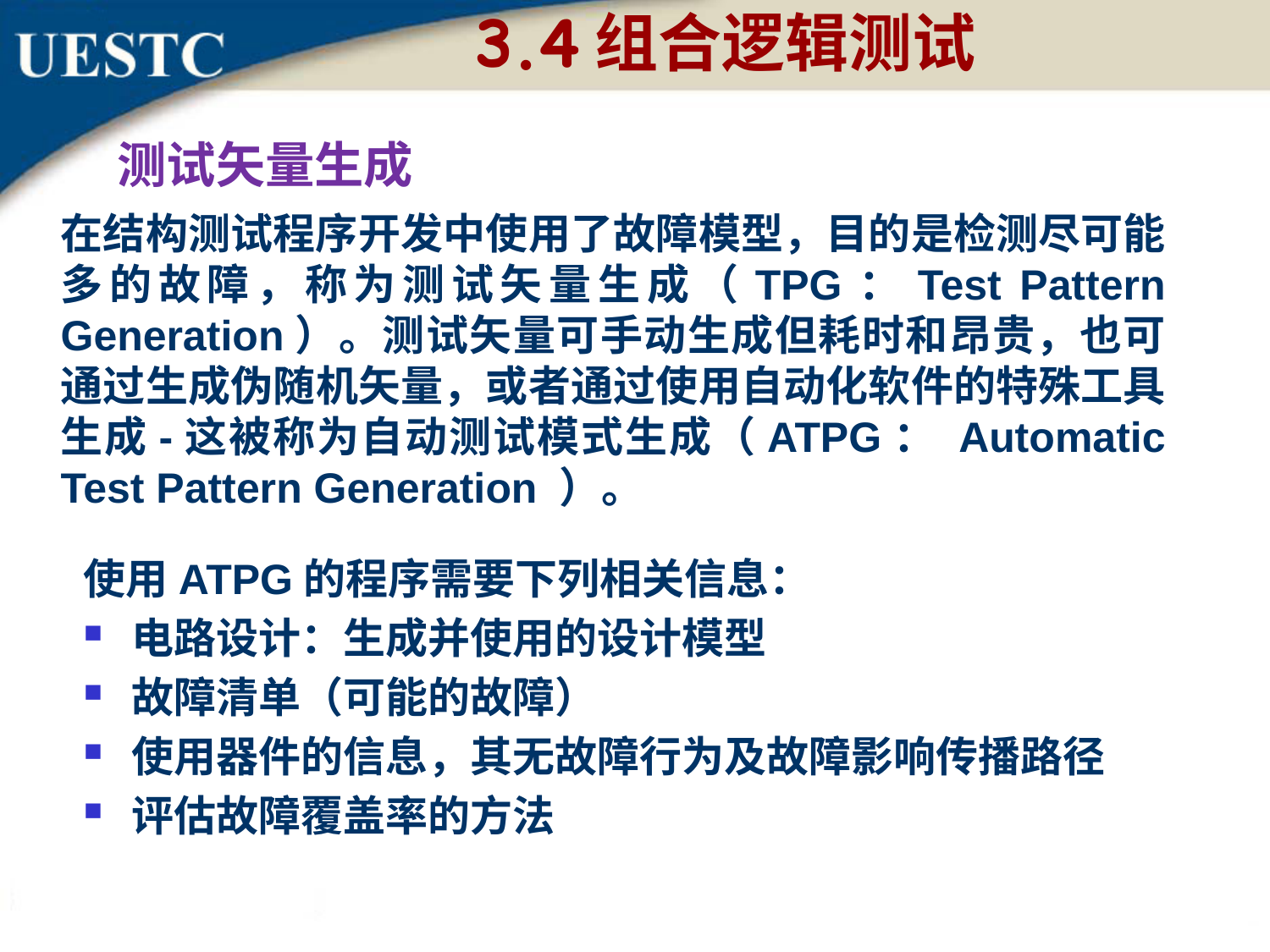

3.4组合逻辑测试
测试矢量生成

在结构测试程序开发中使用了故障模型，目的是检测尽可能多的故障，称为测试矢量生成（TPG：Test Pattern Generation）。测试矢量可手动生成但耗时和昂贵，也可通过生成伪随机矢量，或者通过使用自动化软件的特殊工具生成-这被称为自动测试模式生成（ATPG： Automatic Test Pattern Generation ）。
使用ATPG的程序需要下列相关信息：
电路设计：生成并使用的设计模型
故障清单（可能的故障）
使用器件的信息，其无故障行为及故障影响传播路径
评估故障覆盖率的方法